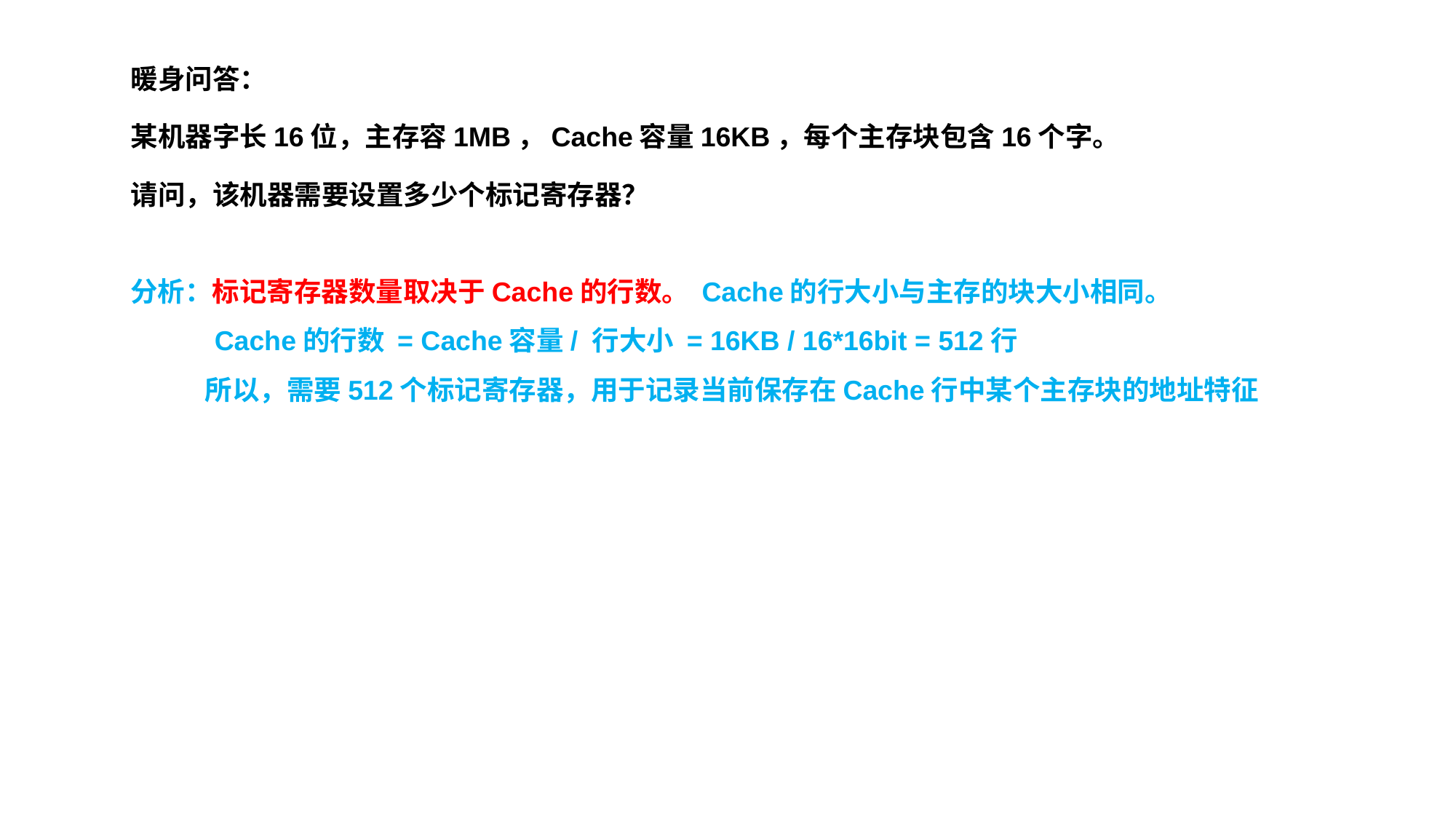

暖身问答：
某机器字长16位，主存容1MB，Cache容量16KB，每个主存块包含16个字。
请问，该机器需要设置多少个标记寄存器？
分析：标记寄存器数量取决于Cache的行数。 Cache的行大小与主存的块大小相同。
           Cache的行数 = Cache容量/ 行大小 = 16KB / 16*16bit = 512行
           所以，需要512个标记寄存器，用于记录当前保存在Cache行中某个主存块的地址特征